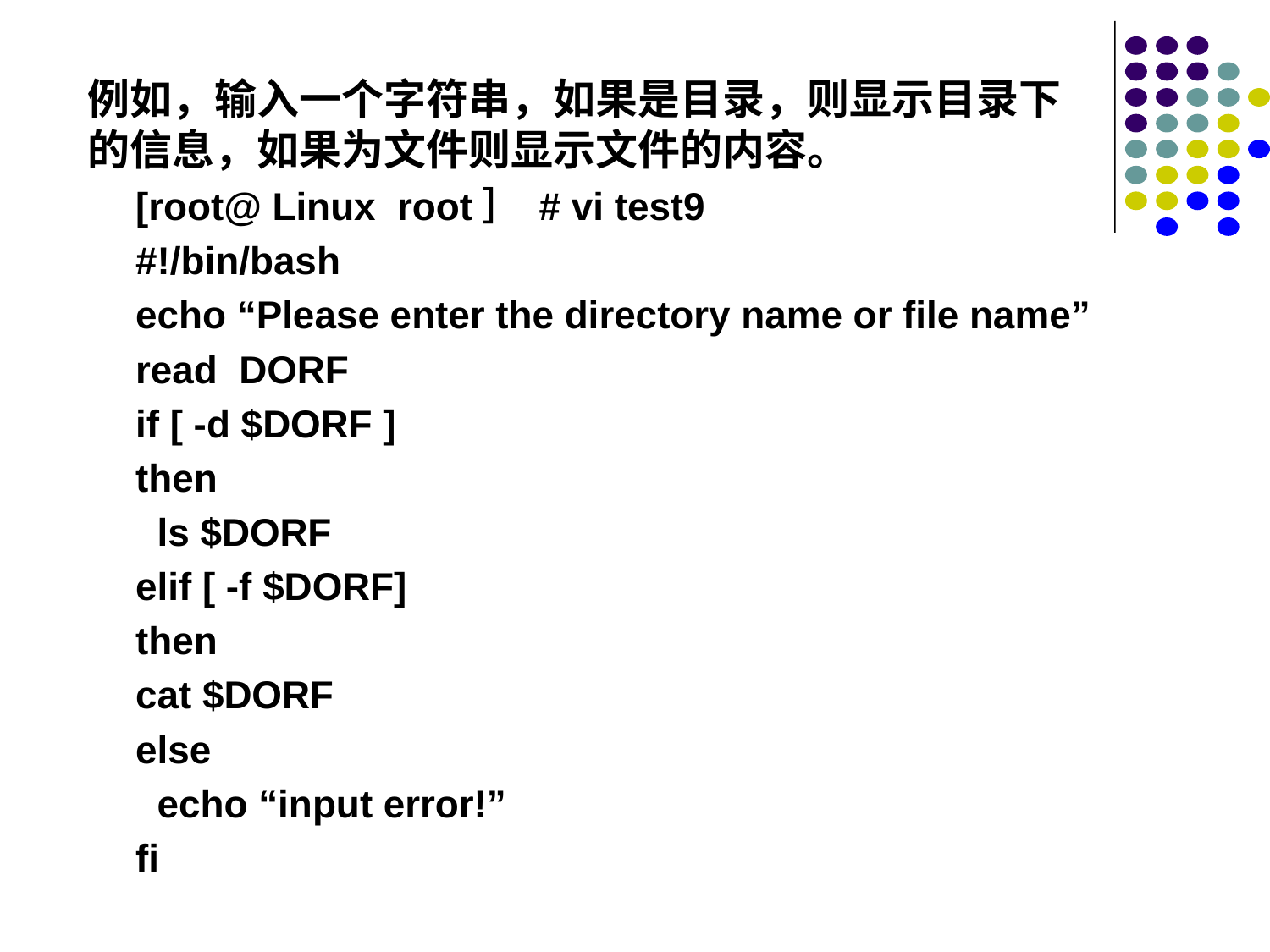

例如，输入一个字符串，如果是目录，则显示目录下的信息，如果为文件则显示文件的内容。
[root@ Linux  root］ # vi test9
#!/bin/bash
echo “Please enter the directory name or file name”
read  DORF
if [ -d $DORF ]
then
  ls $DORF
elif [ -f $DORF]
then
cat $DORF
else
  echo “input error!”
fi